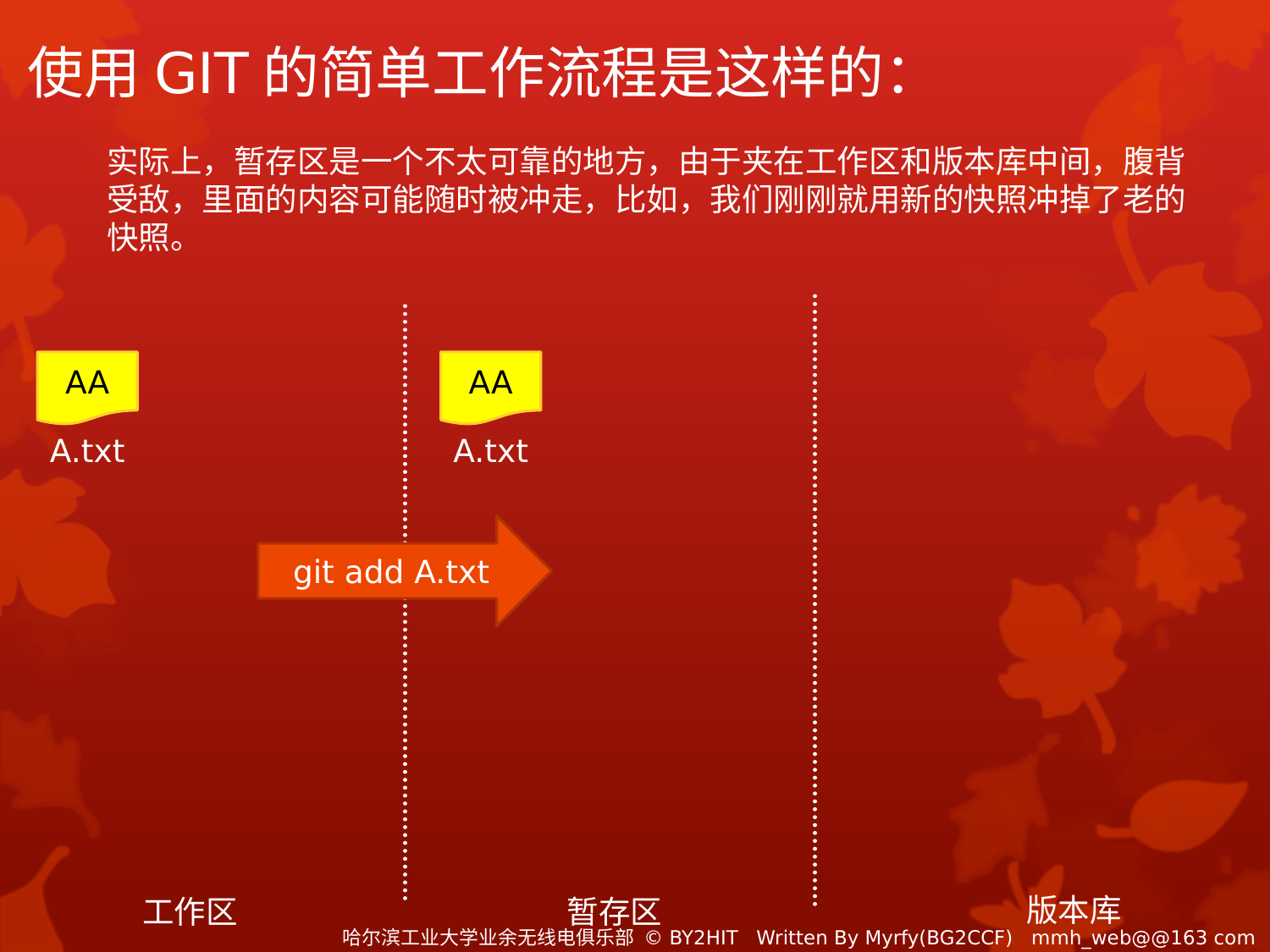

# 使用GIT的简单工作流程是这样的：
实际上，暂存区是一个不太可靠的地方，由于夹在工作区和版本库中间，腹背受敌，里面的内容可能随时被冲走，比如，我们刚刚就用新的快照冲掉了老的快照。
AA
A.txt
AA
A.txt
git add A.txt
版本库
工作区
暂存区